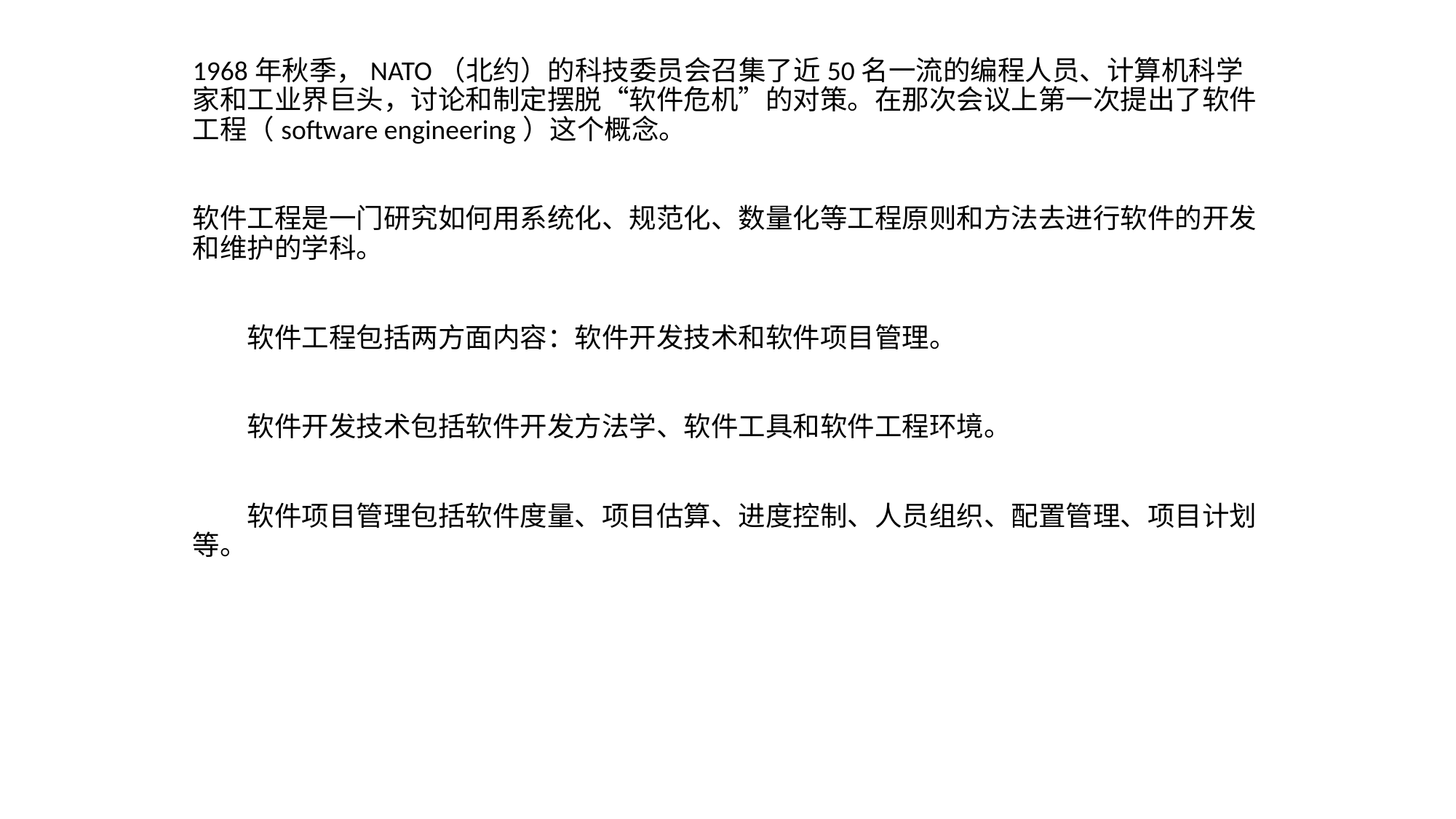

1968年秋季，NATO（北约）的科技委员会召集了近50名一流的编程人员、计算机科学家和工业界巨头，讨论和制定摆脱“软件危机”的对策。在那次会议上第一次提出了软件工程（software engineering）这个概念。

软件工程是一门研究如何用系统化、规范化、数量化等工程原则和方法去进行软件的开发和维护的学科。

　　软件工程包括两方面内容：软件开发技术和软件项目管理。

　　软件开发技术包括软件开发方法学、软件工具和软件工程环境。

　　软件项目管理包括软件度量、项目估算、进度控制、人员组织、配置管理、项目计划等。